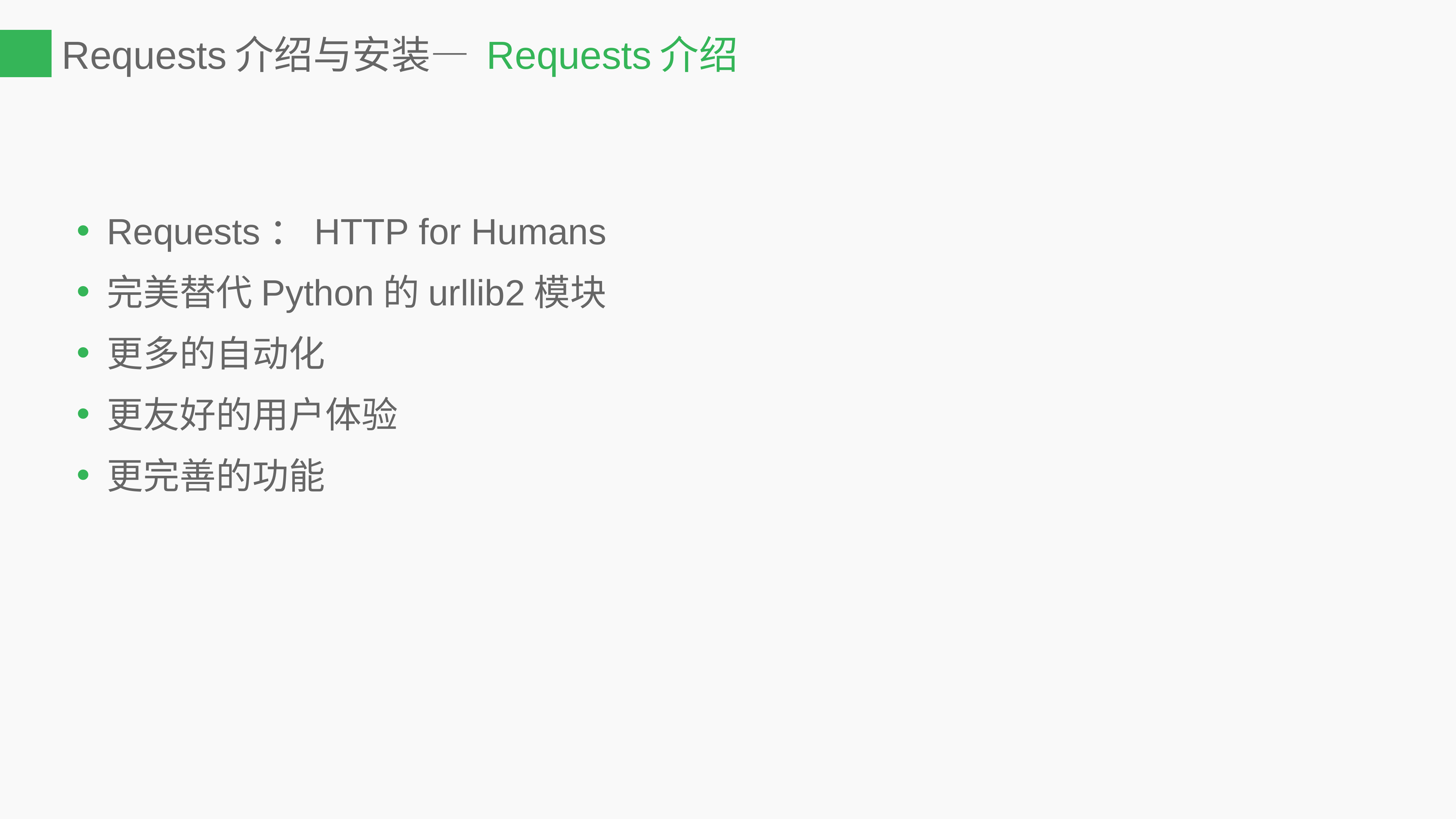

# Requests介绍与安装— Requests介绍
Requests：HTTP for Humans
完美替代Python的urllib2模块
更多的自动化
更友好的用户体验
更完善的功能